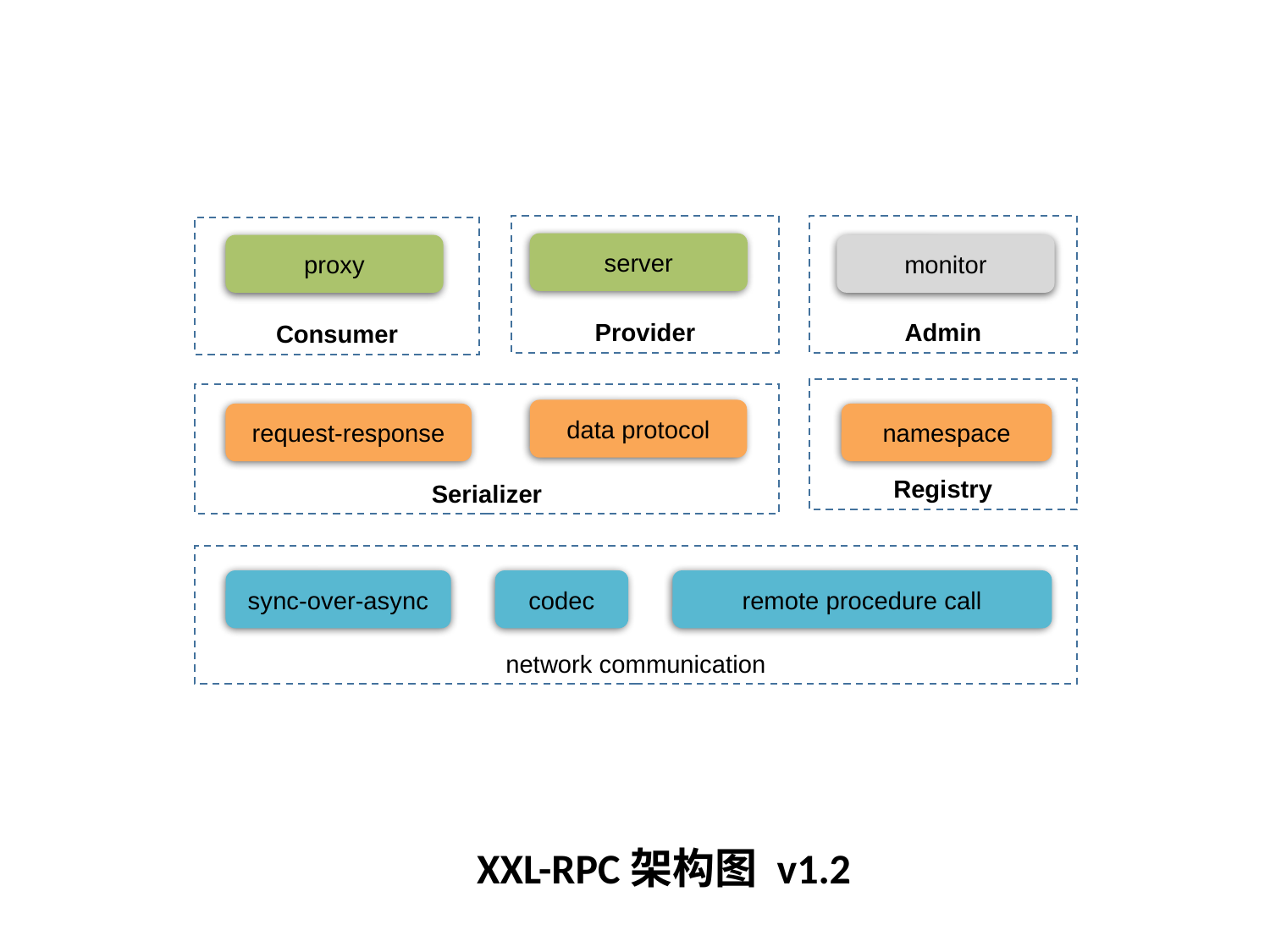

Provider
Admin
Consumer
server
proxy
monitor
Registry
Serializer
data protocol
request-response
namespace
network communication
sync-over-async
codec
remote procedure call
XXL-RPC架构图 v1.2